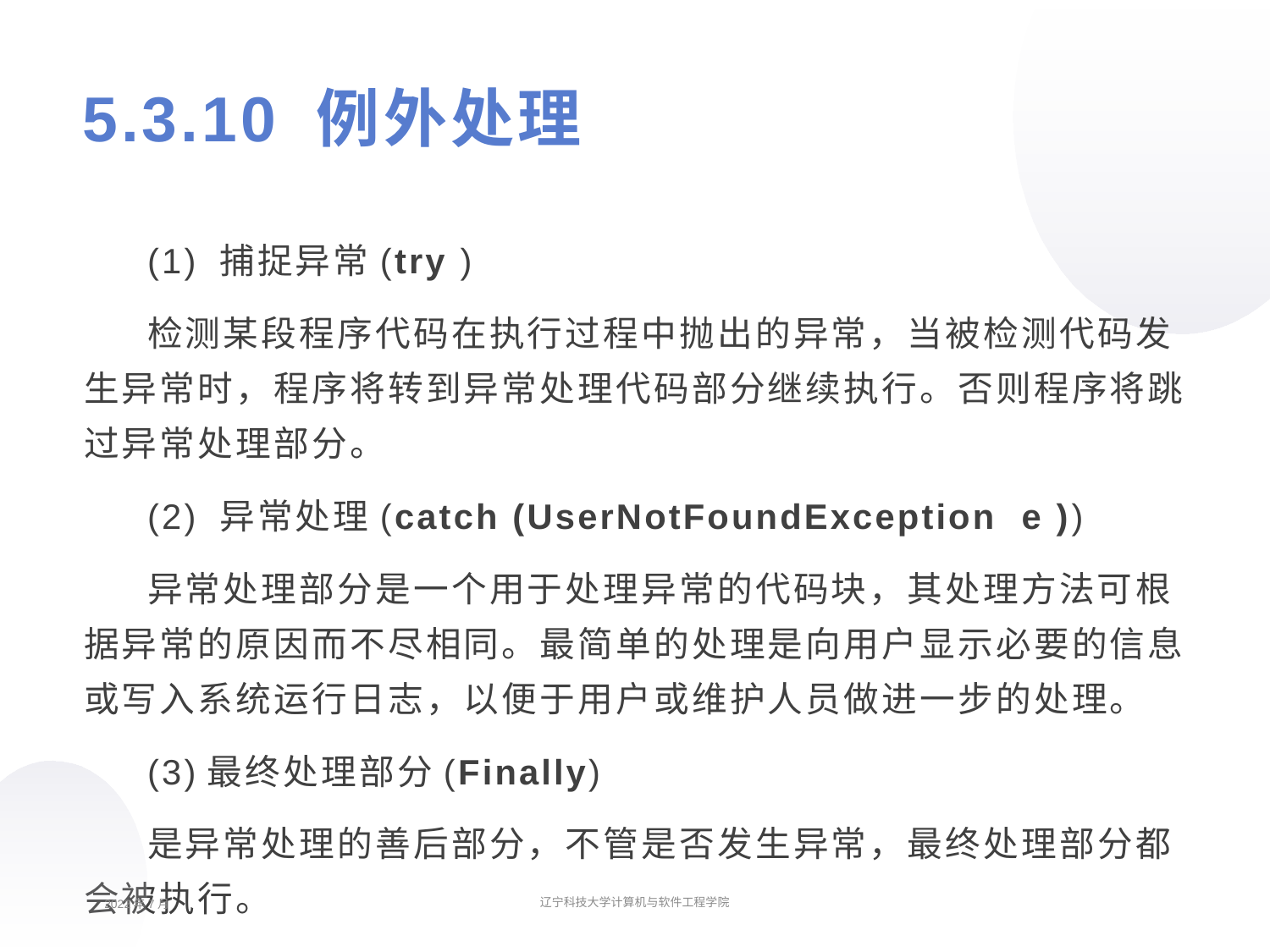

# 5.3.10 例外处理
(1) 捕捉异常(try )
检测某段程序代码在执行过程中抛出的异常，当被检测代码发生异常时，程序将转到异常处理代码部分继续执行。否则程序将跳过异常处理部分。
(2) 异常处理(catch (UserNotFoundException  e ))
异常处理部分是一个用于处理异常的代码块，其处理方法可根据异常的原因而不尽相同。最简单的处理是向用户显示必要的信息或写入系统运行日志，以便于用户或维护人员做进一步的处理。
(3)最终处理部分(Finally)
是异常处理的善后部分，不管是否发生异常，最终处理部分都会被执行。

2022年7月
辽宁科技大学计算机与软件工程学院
126